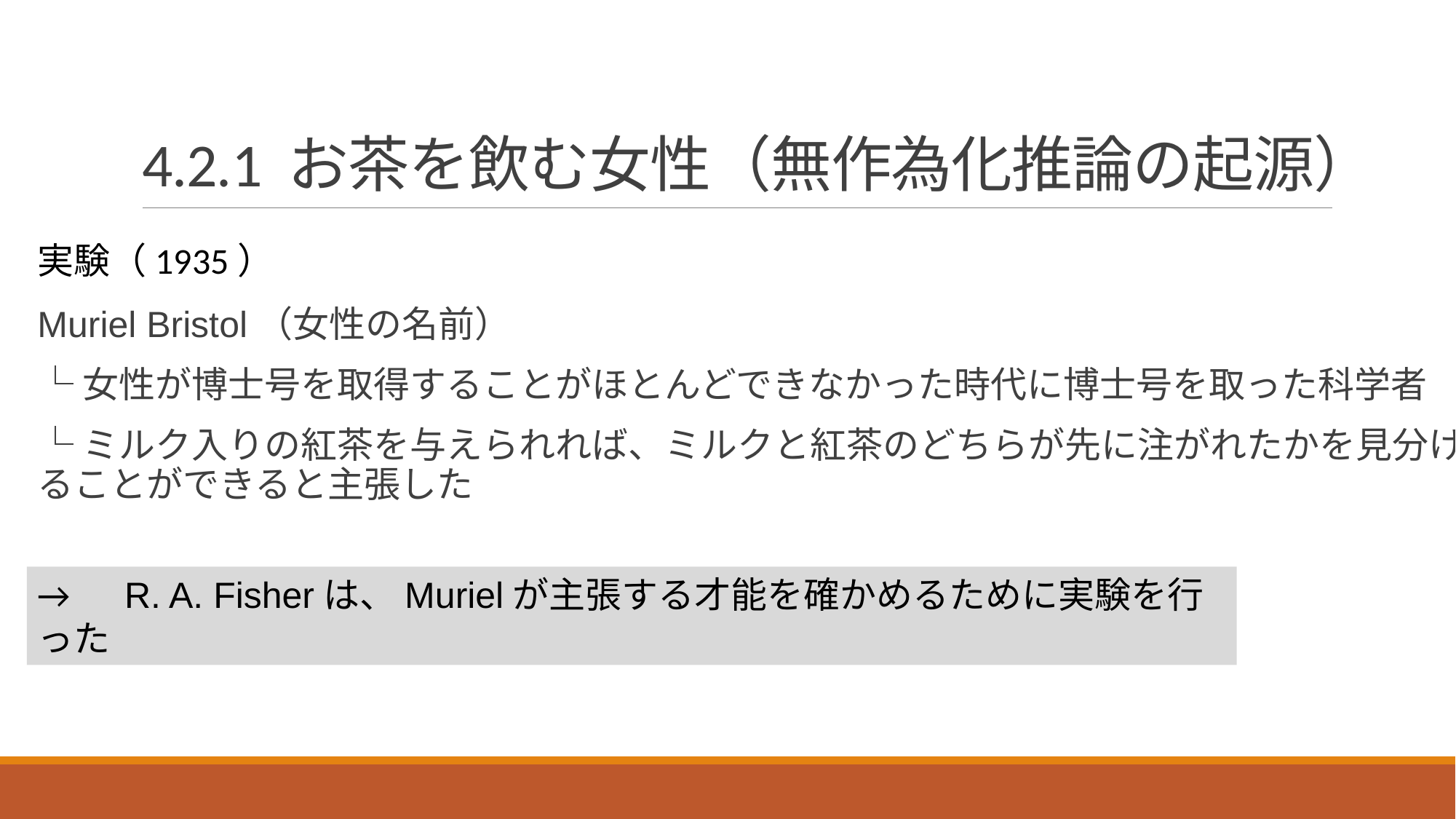

# 4.2.1 お茶を飲む女性（無作為化推論の起源）
実験（1935）
Muriel Bristol（女性の名前）
└女性が博士号を取得することがほとんどできなかった時代に博士号を取った科学者
└ミルク入りの紅茶を与えられれば、ミルクと紅茶のどちらが先に注がれたかを見分けることができると主張した
→　R. A. Fisherは、Murielが主張する才能を確かめるために実験を行った